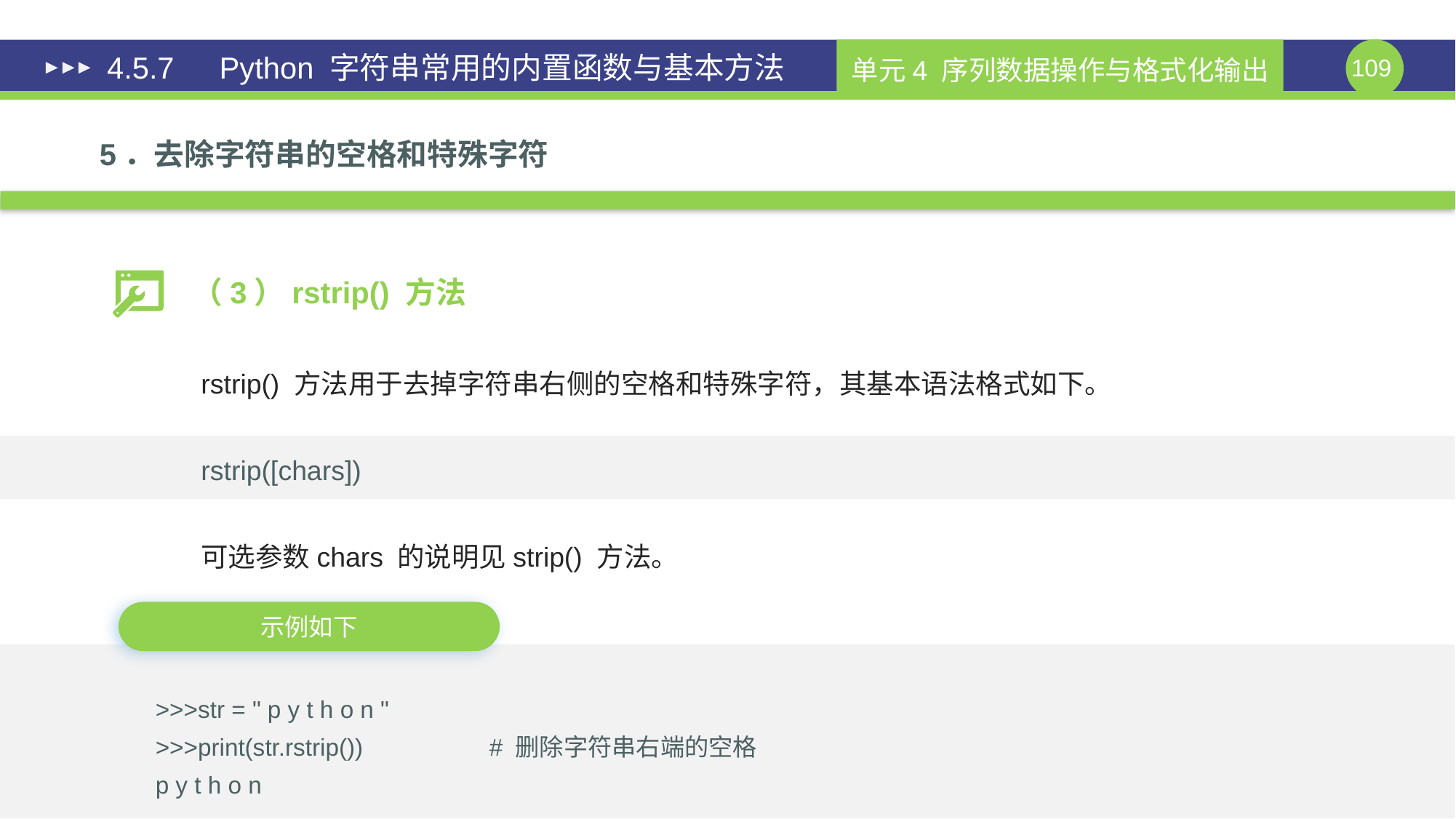

# 4.5.7　Python 字符串常用的内置函数与基本方法
5．去除字符串的空格和特殊字符

（3）rstrip() 方法

rstrip() 方法用于去掉字符串右侧的空格和特殊字符，其基本语法格式如下。

rstrip([chars])

可选参数chars 的说明见strip() 方法。

示例如下

>>>str = " p y t h o n "
>>>print(str.rstrip())		 # 删除字符串右端的空格
p y t h o n